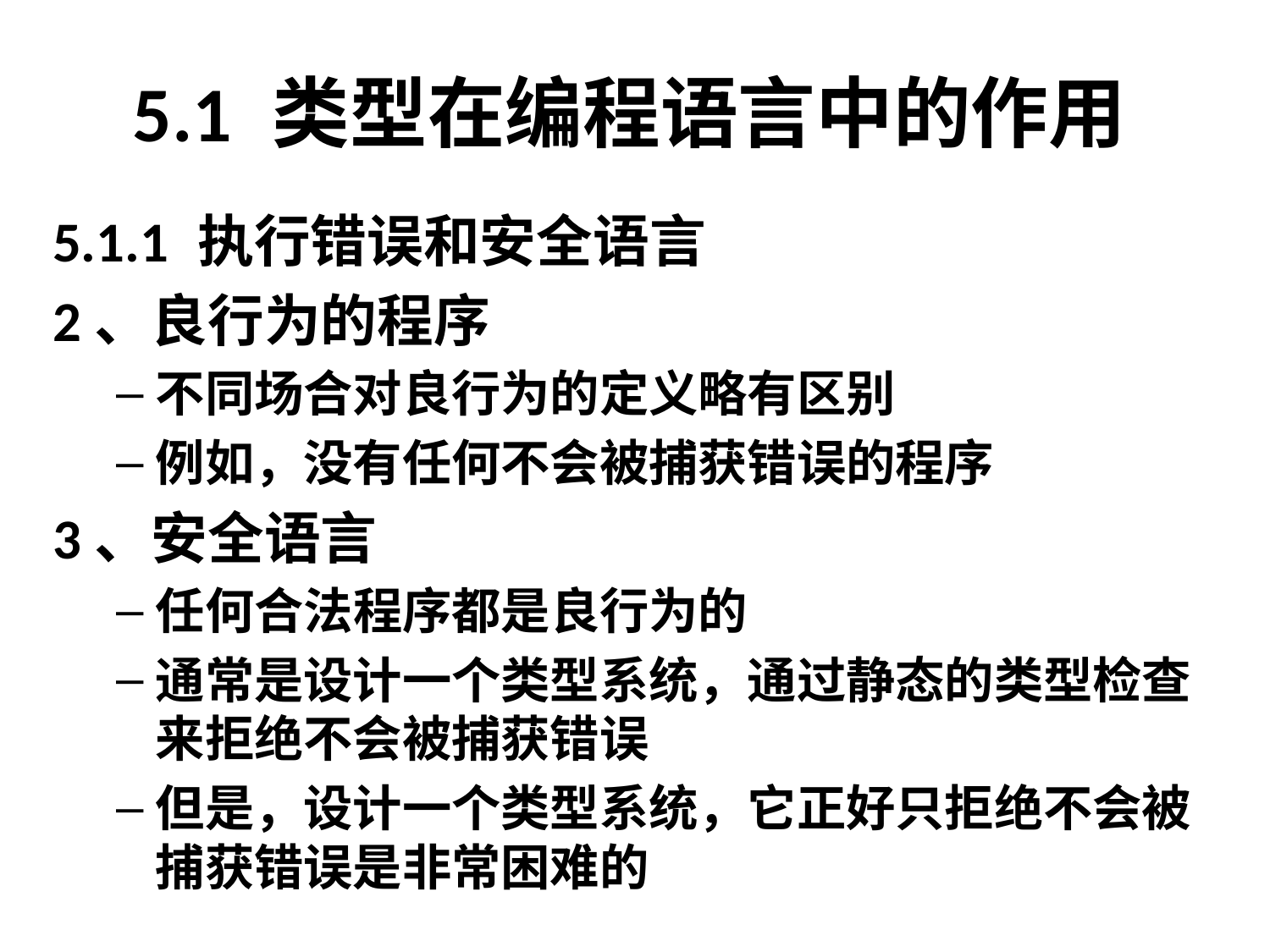

# 5.1 类型在编程语言中的作用
5.1.1 执行错误和安全语言
2、良行为的程序
不同场合对良行为的定义略有区别
例如，没有任何不会被捕获错误的程序
3、安全语言
任何合法程序都是良行为的
通常是设计一个类型系统，通过静态的类型检查来拒绝不会被捕获错误
但是，设计一个类型系统，它正好只拒绝不会被捕获错误是非常困难的